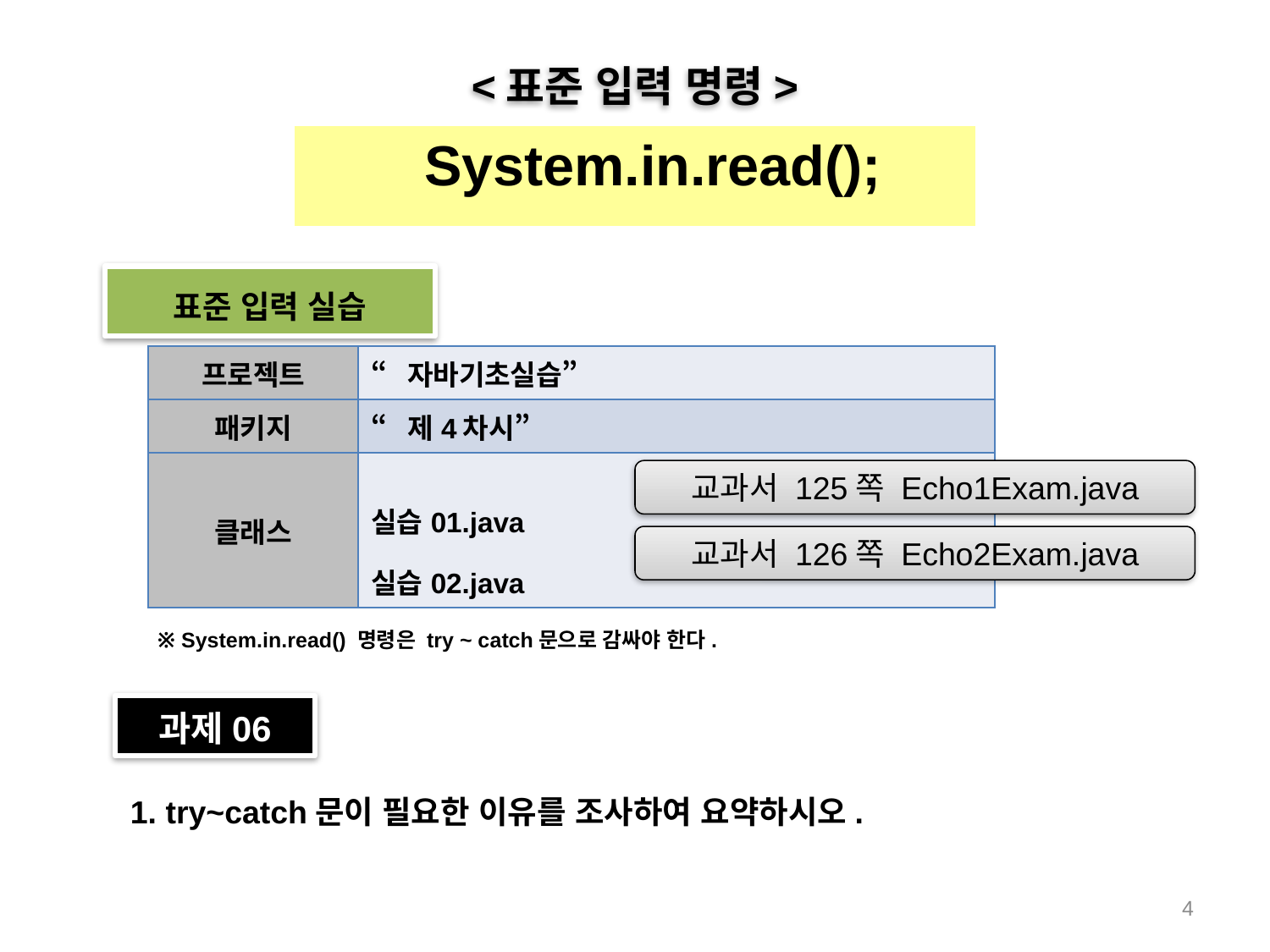

<표준 입력 명령>
System.in.read();
표준 입력 실습
| 프로젝트 | “자바기초실습” |
| --- | --- |
| 패키지 | “제4차시” |
| 클래스 | 실습01.java 실습02.java |
교과서 125쪽 Echo1Exam.java
교과서 126쪽 Echo2Exam.java
※ System.in.read() 명령은 try ~ catch문으로 감싸야 한다.
과제06
1. try~catch문이 필요한 이유를 조사하여 요약하시오.
4